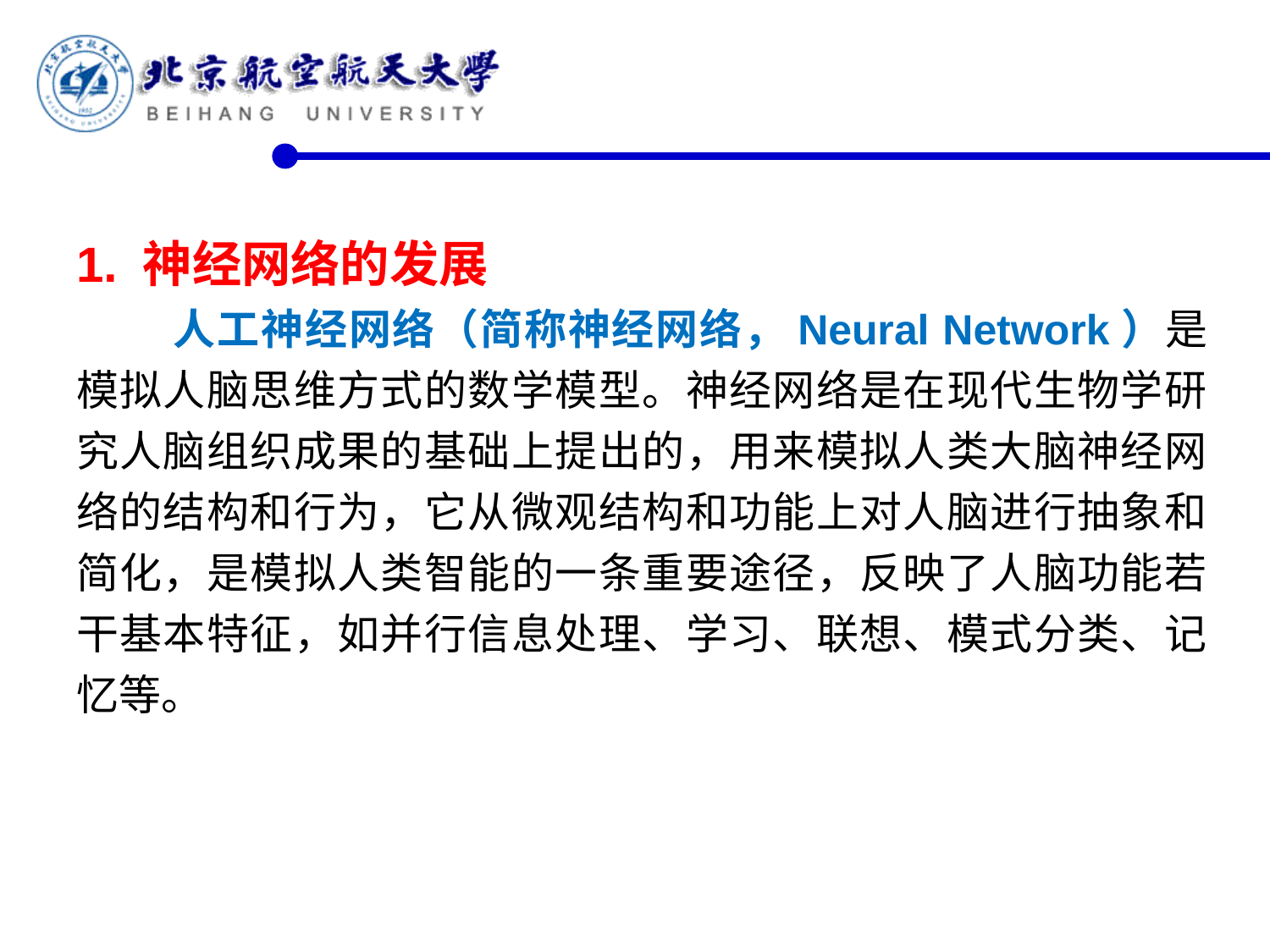

1. 神经网络的发展
  人工神经网络（简称神经网络，Neural Network）是模拟人脑思维方式的数学模型。神经网络是在现代生物学研究人脑组织成果的基础上提出的，用来模拟人类大脑神经网络的结构和行为，它从微观结构和功能上对人脑进行抽象和简化，是模拟人类智能的一条重要途径，反映了人脑功能若干基本特征，如并行信息处理、学习、联想、模式分类、记忆等。